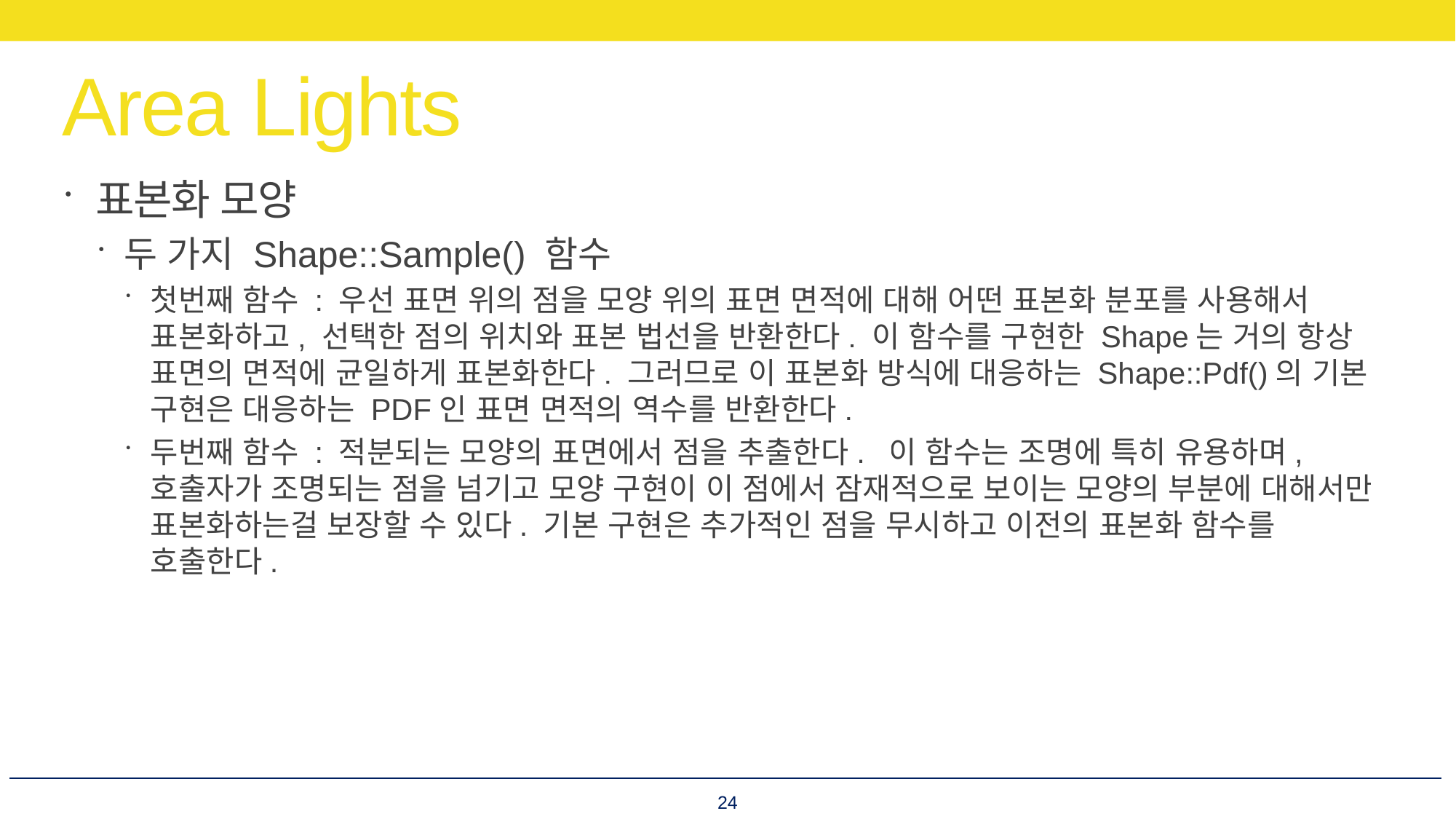

# Area Lights
표본화 모양
두 가지 Shape::Sample() 함수
첫번째 함수 : 우선 표면 위의 점을 모양 위의 표면 면적에 대해 어떤 표본화 분포를 사용해서 표본화하고, 선택한 점의 위치와 표본 법선을 반환한다. 이 함수를 구현한 Shape는 거의 항상 표면의 면적에 균일하게 표본화한다. 그러므로 이 표본화 방식에 대응하는 Shape::Pdf()의 기본 구현은 대응하는 PDF인 표면 면적의 역수를 반환한다.
두번째 함수 : 적분되는 모양의 표면에서 점을 추출한다.  이 함수는 조명에 특히 유용하며, 호출자가 조명되는 점을 넘기고 모양 구현이 이 점에서 잠재적으로 보이는 모양의 부분에 대해서만 표본화하는걸 보장할 수 있다. 기본 구현은 추가적인 점을 무시하고 이전의 표본화 함수를 호출한다.
24